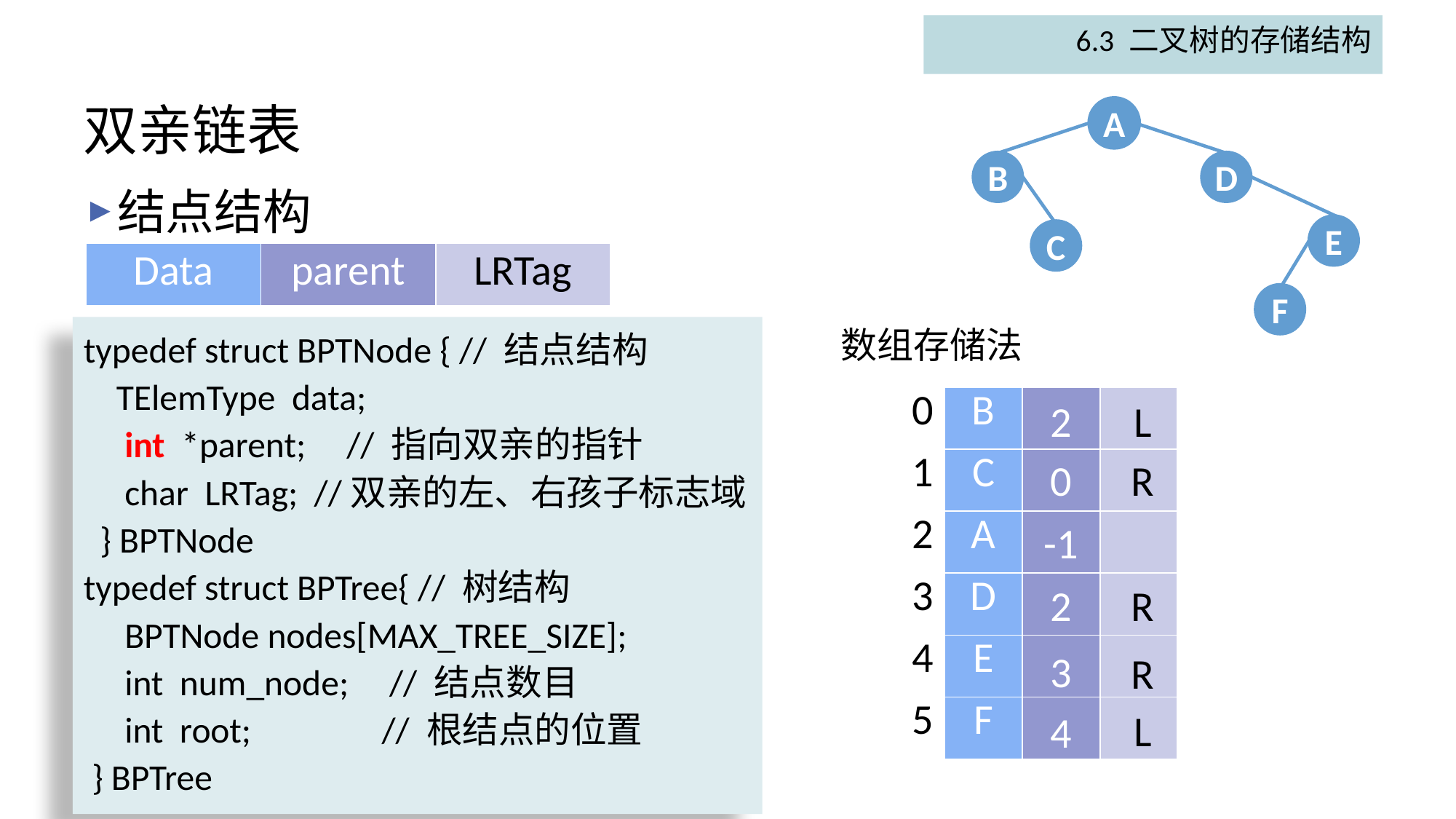

6.3 二叉树的存储结构
# 双亲链表
A

B
D

E
C

F
结点结构
| Data | parent | LRTag |
| --- | --- | --- |
typedef struct BPTNode { // 结点结构
    TElemType  data;
     int  *parent;     // 指向双亲的指针
     char  LRTag;  //双亲的左、右孩子标志域
  } BPTNode
typedef struct BPTree{ // 树结构
     BPTNode nodes[MAX_TREE_SIZE];
     int  num_node;     // 结点数目
     int  root;                // 根结点的位置
 } BPTree
数组存储法
| 0 | B |  |  |
| --- | --- | --- | --- |
| 1 | C |  |  |
| 2 | A |  |  |
| 3 | D |  |  |
| 4 | E |  |  |
| 5 | F |  |  |
2
L
0
R
-1
2
R
3
R
L
4